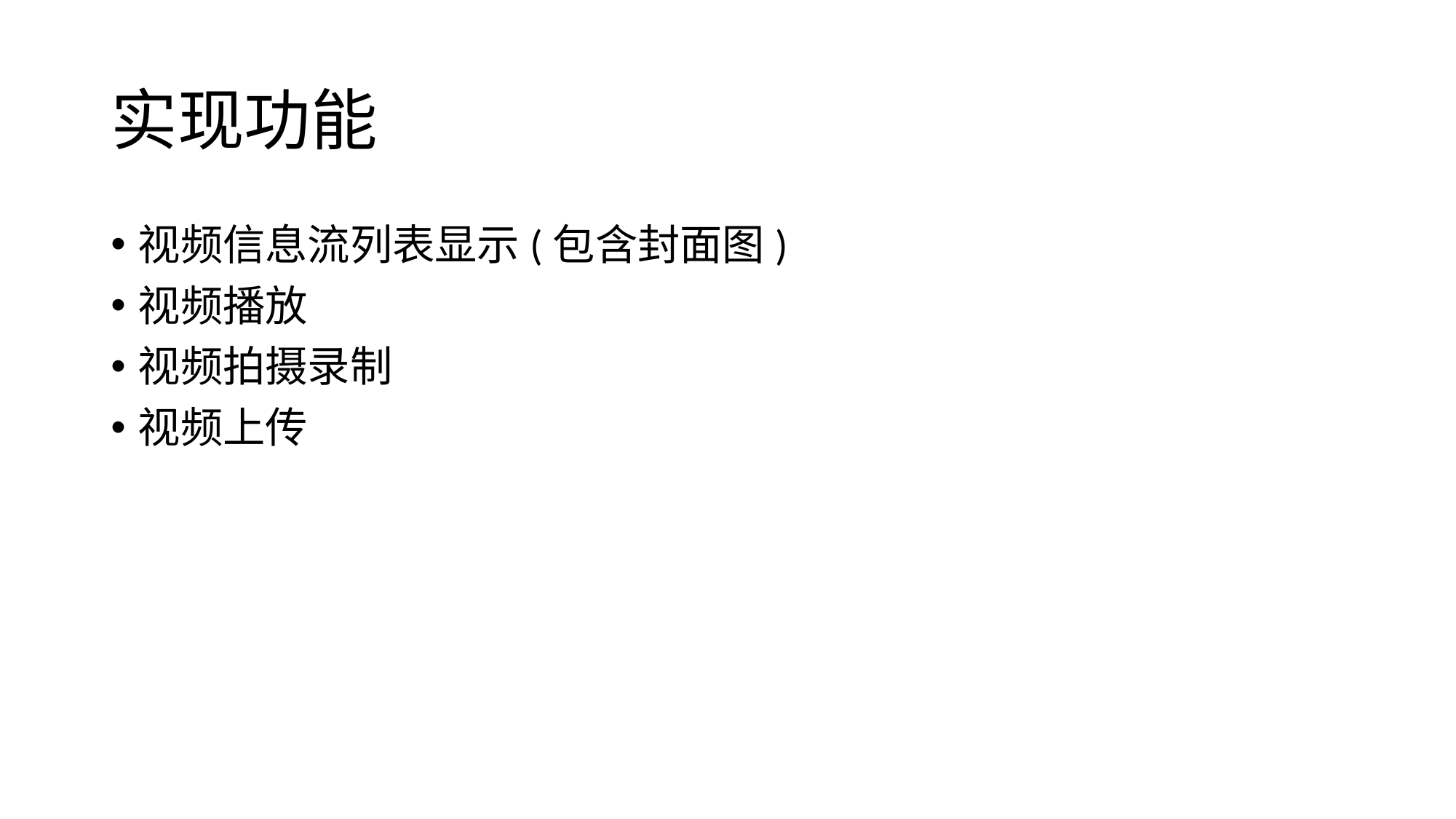

# 实现功能
视频信息流列表显示(包含封面图)
视频播放
视频拍摄录制
视频上传